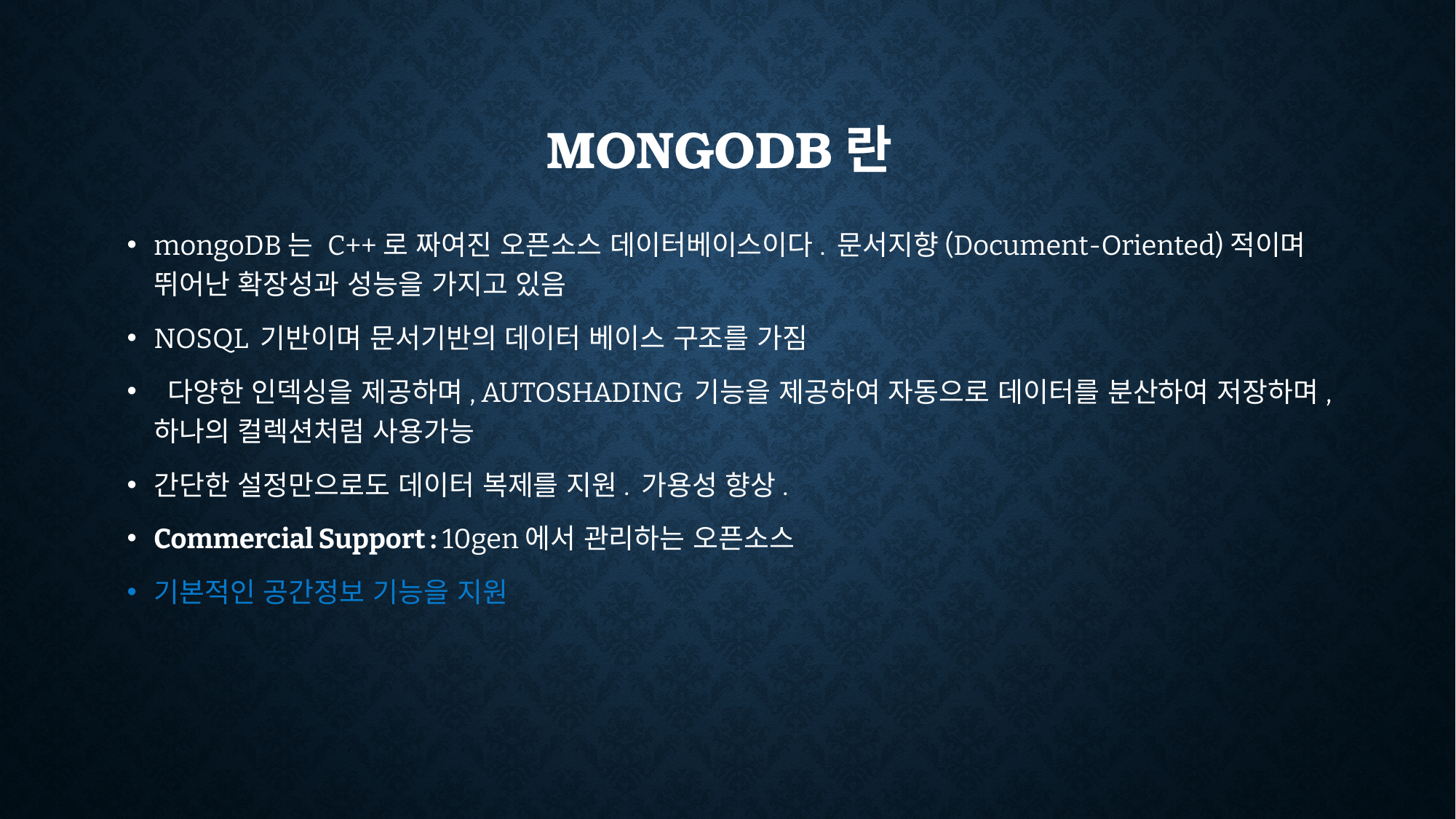

# MONGODB란
mongoDB는 C++로 짜여진 오픈소스 데이터베이스이다. 문서지향(Document-Oriented)적이며 뛰어난 확장성과 성능을 가지고 있음
NOSQL 기반이며 문서기반의 데이터 베이스 구조를 가짐
 다양한 인덱싱을 제공하며, AUTOSHADING 기능을 제공하여 자동으로 데이터를 분산하여 저장하며, 하나의 컬렉션처럼 사용가능
간단한 설정만으로도 데이터 복제를 지원. 가용성 향상.
Commercial Support : 10gen에서 관리하는 오픈소스
기본적인 공간정보 기능을 지원